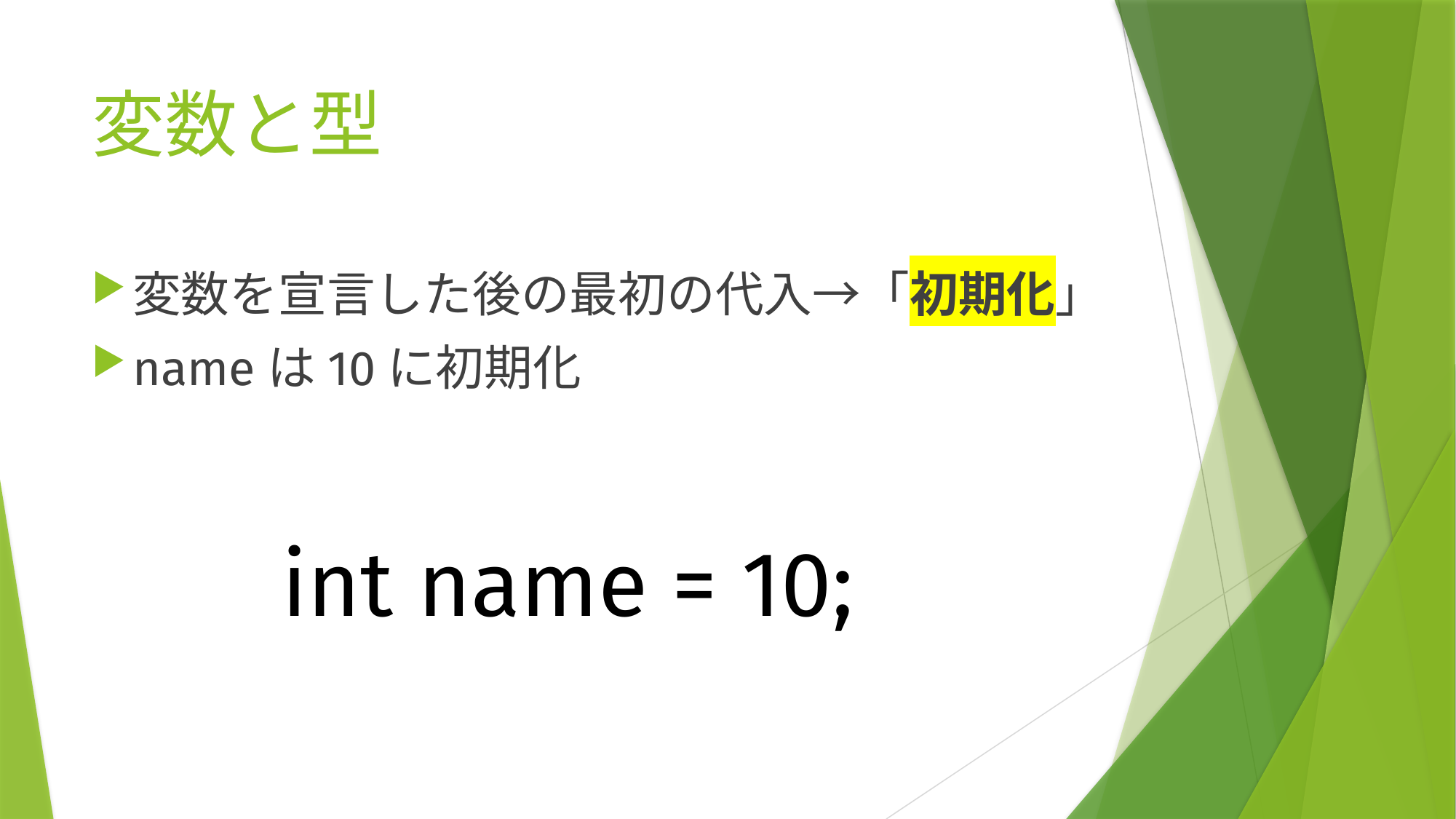

# 変数と型
変数を宣言した後の最初の代入→「初期化」
nameは10に初期化

int name = 10;